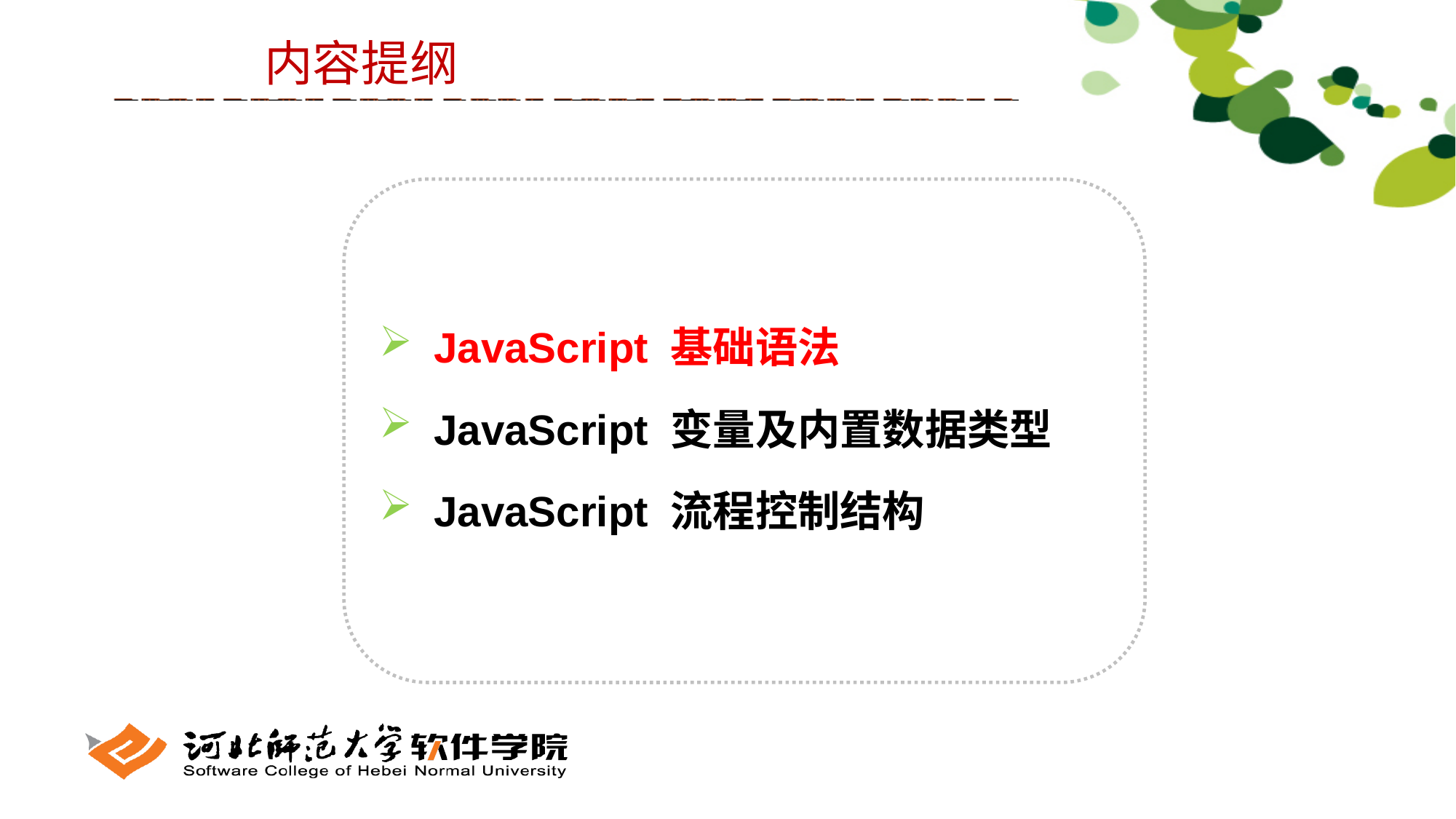

内容提纲
JavaScript 基础语法
JavaScript 变量及内置数据类型
JavaScript 流程控制结构